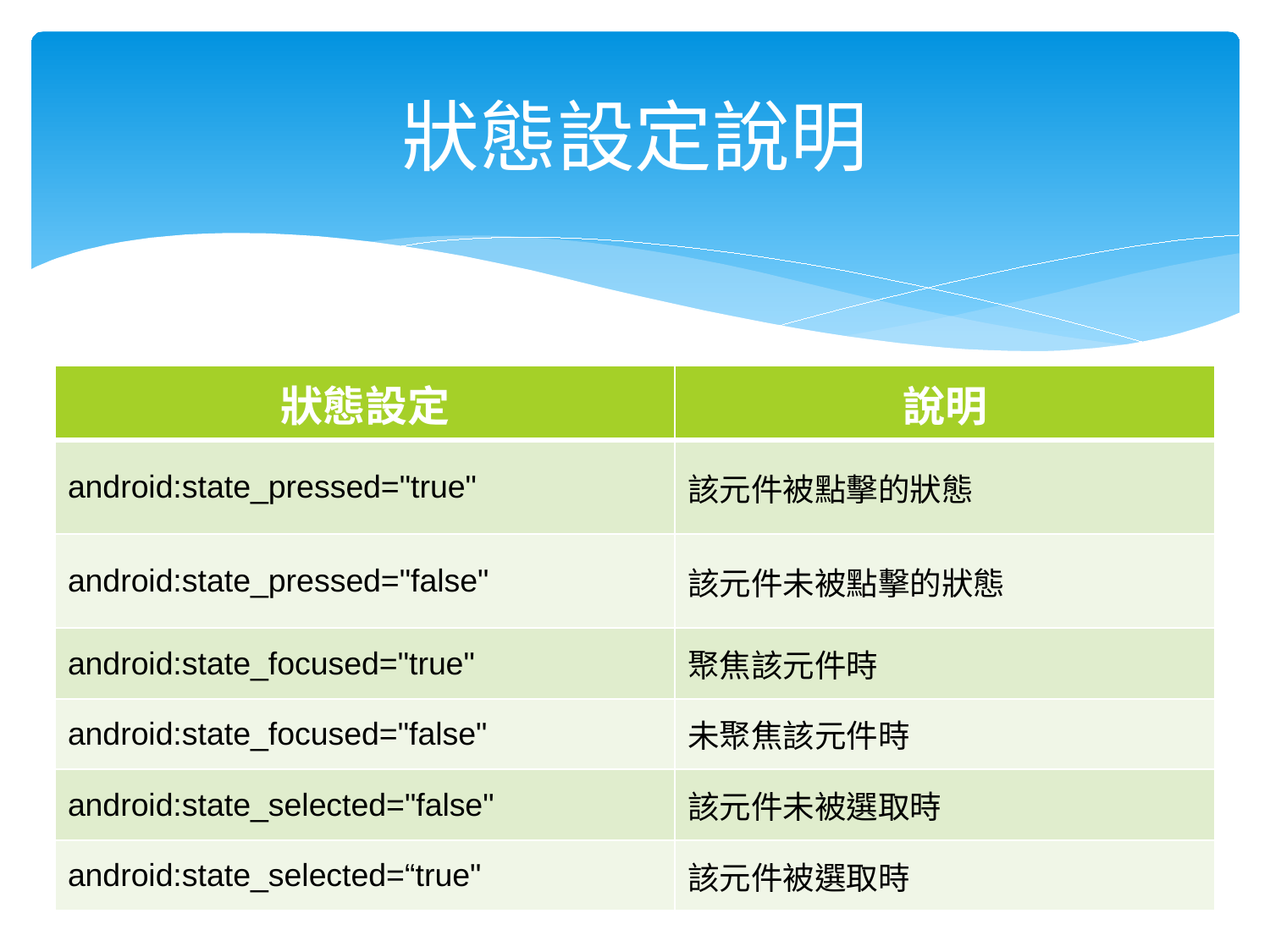

# 狀態設定說明
| 狀態設定 | 說明 |
| --- | --- |
| android:state\_pressed="true" | 該元件被點擊的狀態 |
| android:state\_pressed="false" | 該元件未被點擊的狀態 |
| android:state\_focused="true" | 聚焦該元件時 |
| android:state\_focused="false" | 未聚焦該元件時 |
| android:state\_selected="false" | 該元件未被選取時 |
| android:state\_selected=“true" | 該元件被選取時 |